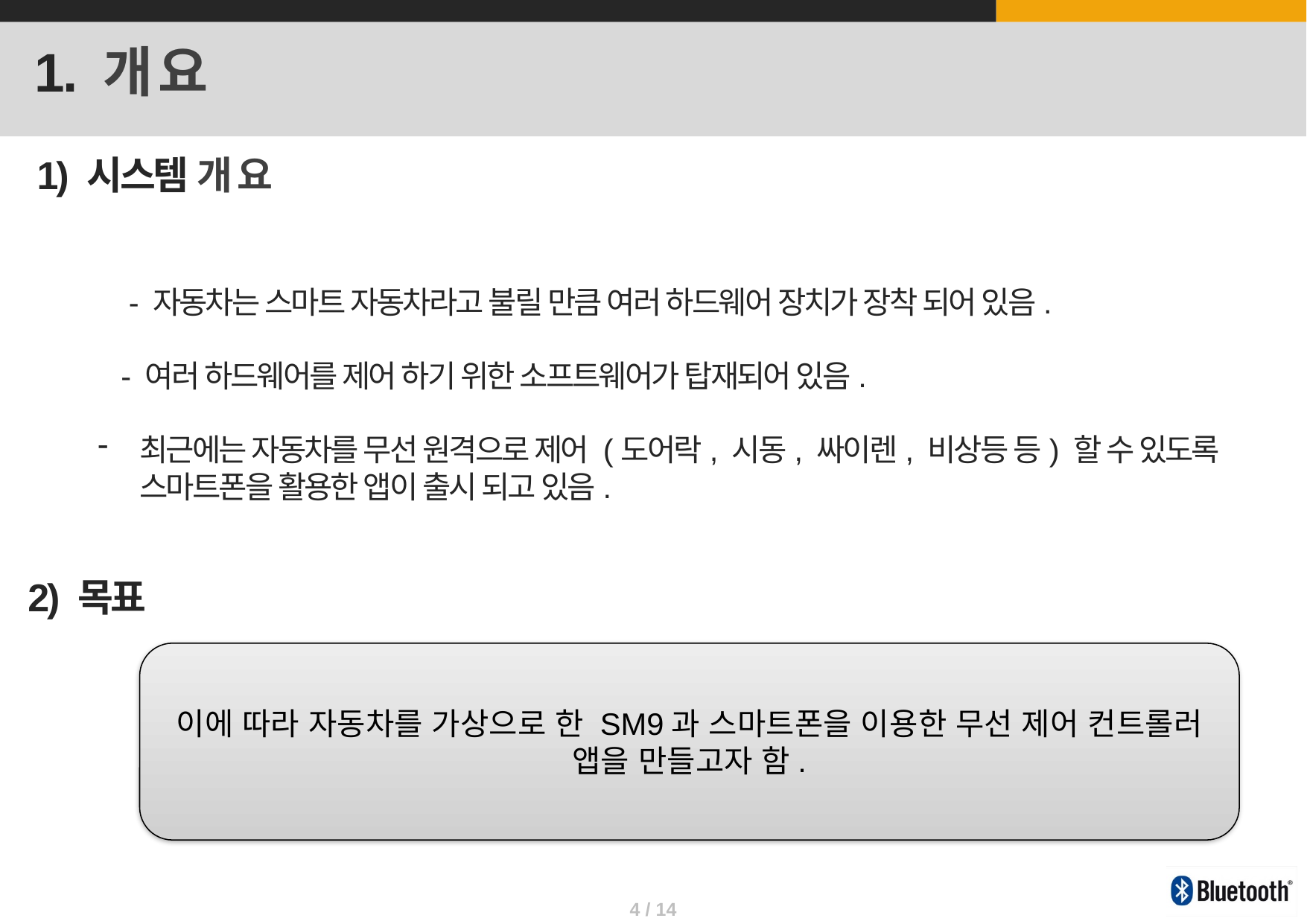

1. 개요
1) 시스템 개요
- 자동차는 스마트 자동차라고 불릴 만큼 여러 하드웨어 장치가 장착 되어 있음.
- 여러 하드웨어를 제어 하기 위한 소프트웨어가 탑재되어 있음.
최근에는 자동차를 무선 원격으로 제어 (도어락, 시동, 싸이렌, 비상등 등) 할 수 있도록
     스마트폰을 활용한 앱이 출시 되고 있음.
2) 목표
이에 따라 자동차를 가상으로 한 SM9과 스마트폰을 이용한 무선 제어 컨트롤러 앱을 만들고자 함.